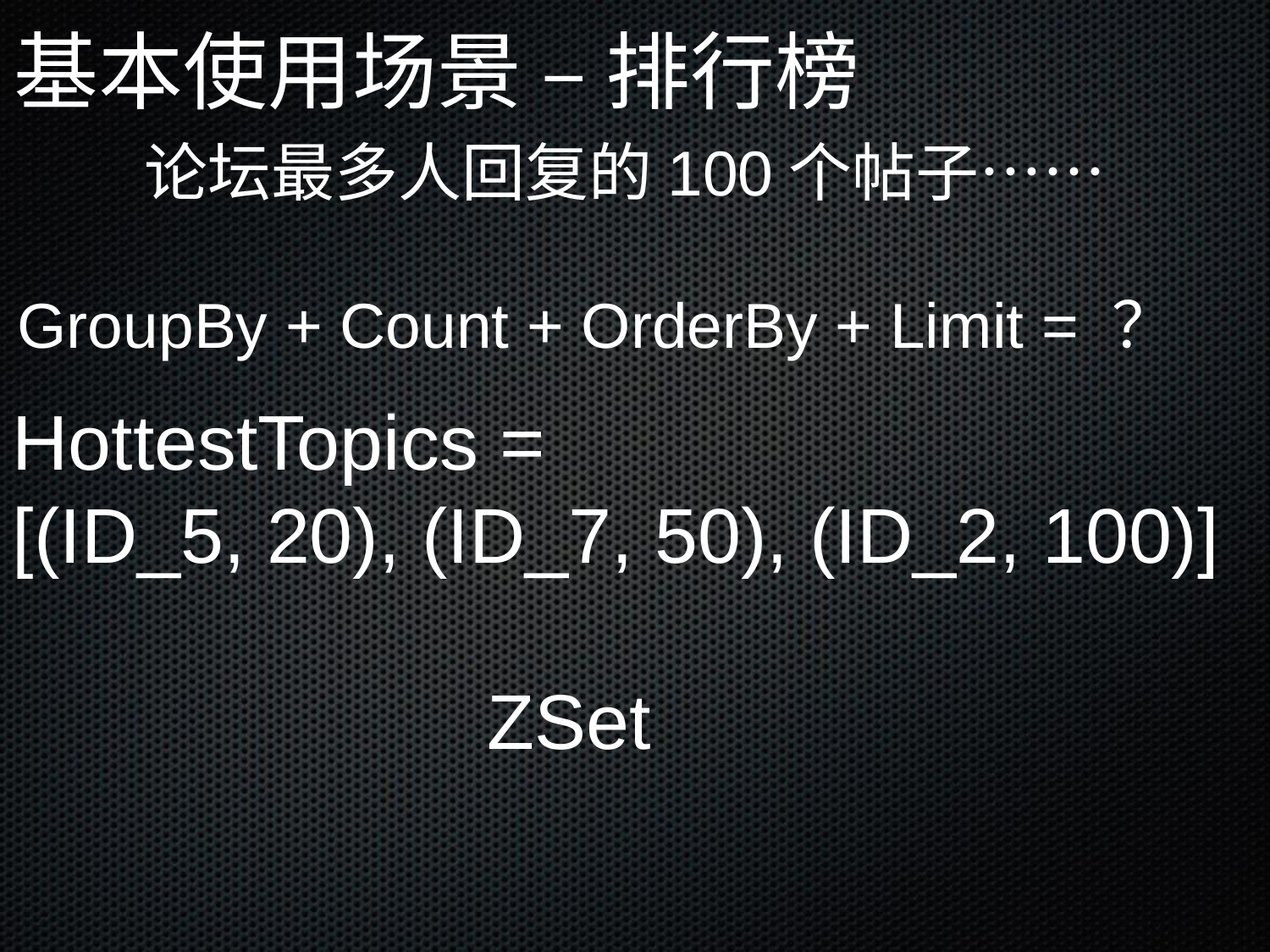

基本使用场景 – 排行榜
	论坛最多人回复的100个帖子……

GroupBy + Count + OrderBy + Limit = ？
HottestTopics =
[(ID_5, 20), (ID_7, 50), (ID_2, 100)]

                      ZSet